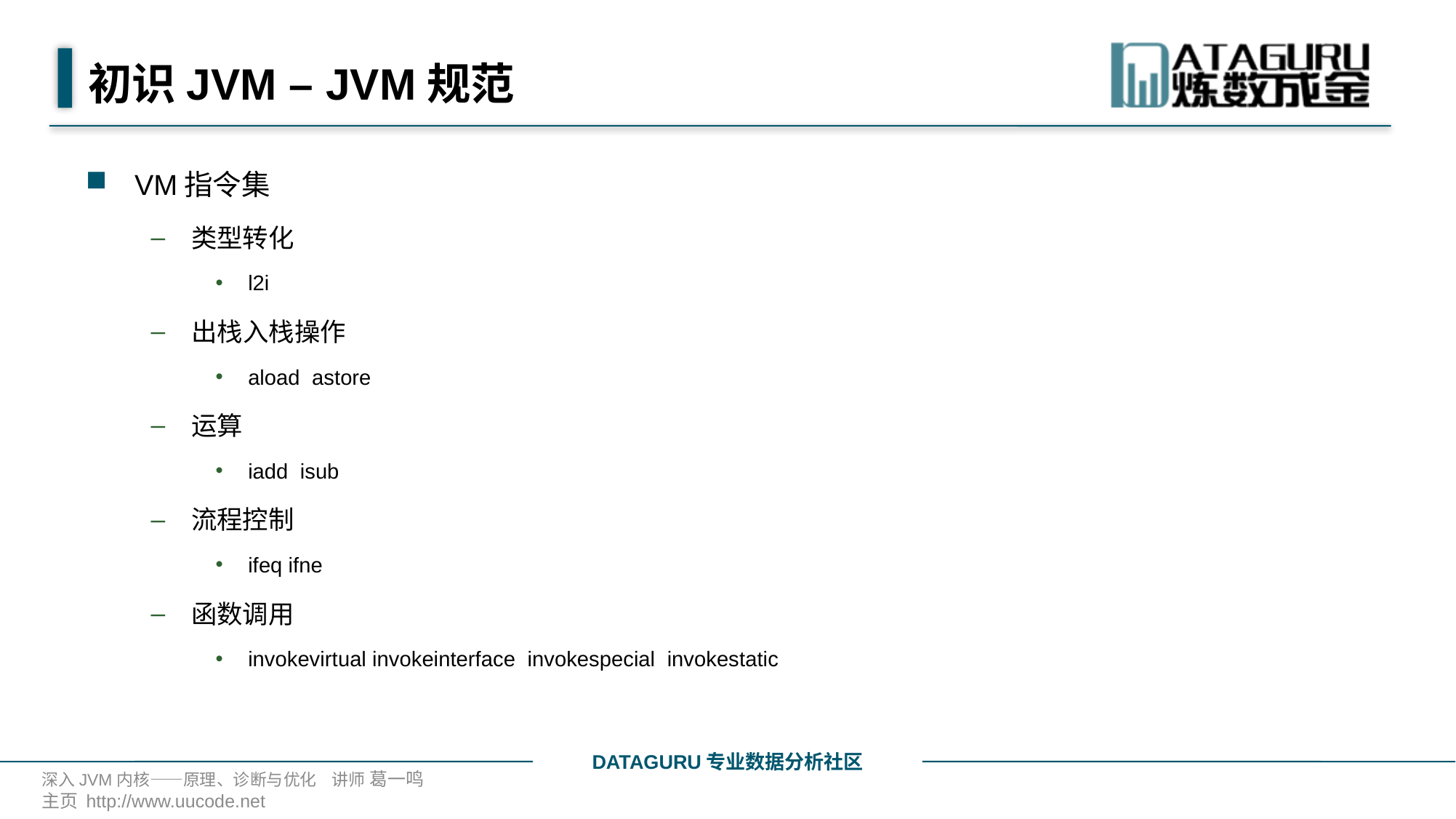

# 初识JVM – JVM规范
VM指令集
类型转化
l2i
出栈入栈操作
aload  astore
运算
iadd  isub
流程控制
ifeq ifne
函数调用
invokevirtual invokeinterface  invokespecial  invokestatic